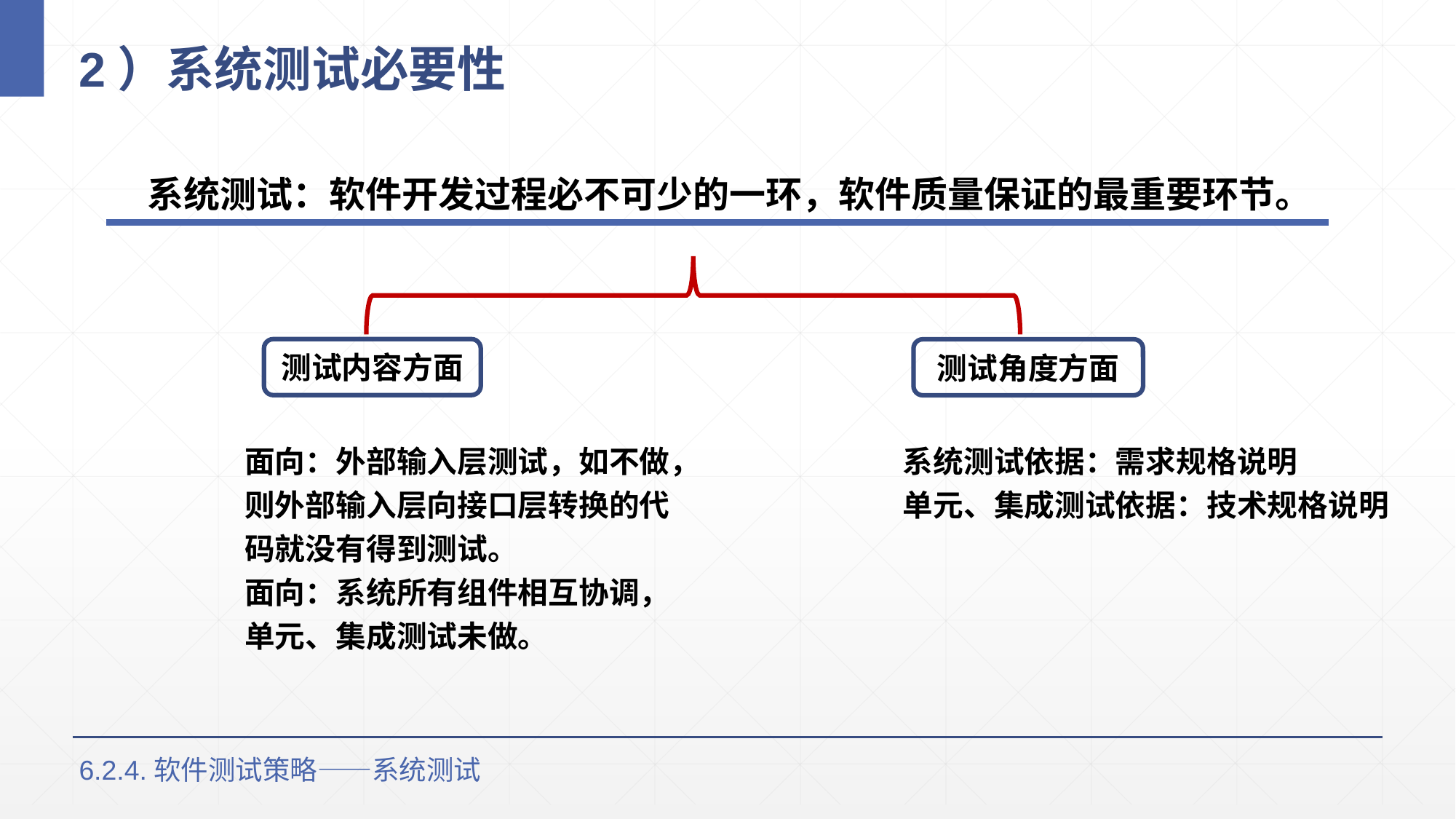

# 2）系统测试必要性
系统测试：软件开发过程必不可少的一环，软件质量保证的最重要环节。
测试内容方面
测试角度方面
面向：外部输入层测试，如不做，则外部输入层向接口层转换的代码就没有得到测试。
面向：系统所有组件相互协调，单元、集成测试未做。
系统测试依据：需求规格说明
单元、集成测试依据：技术规格说明
6.2.4.软件测试策略——系统测试